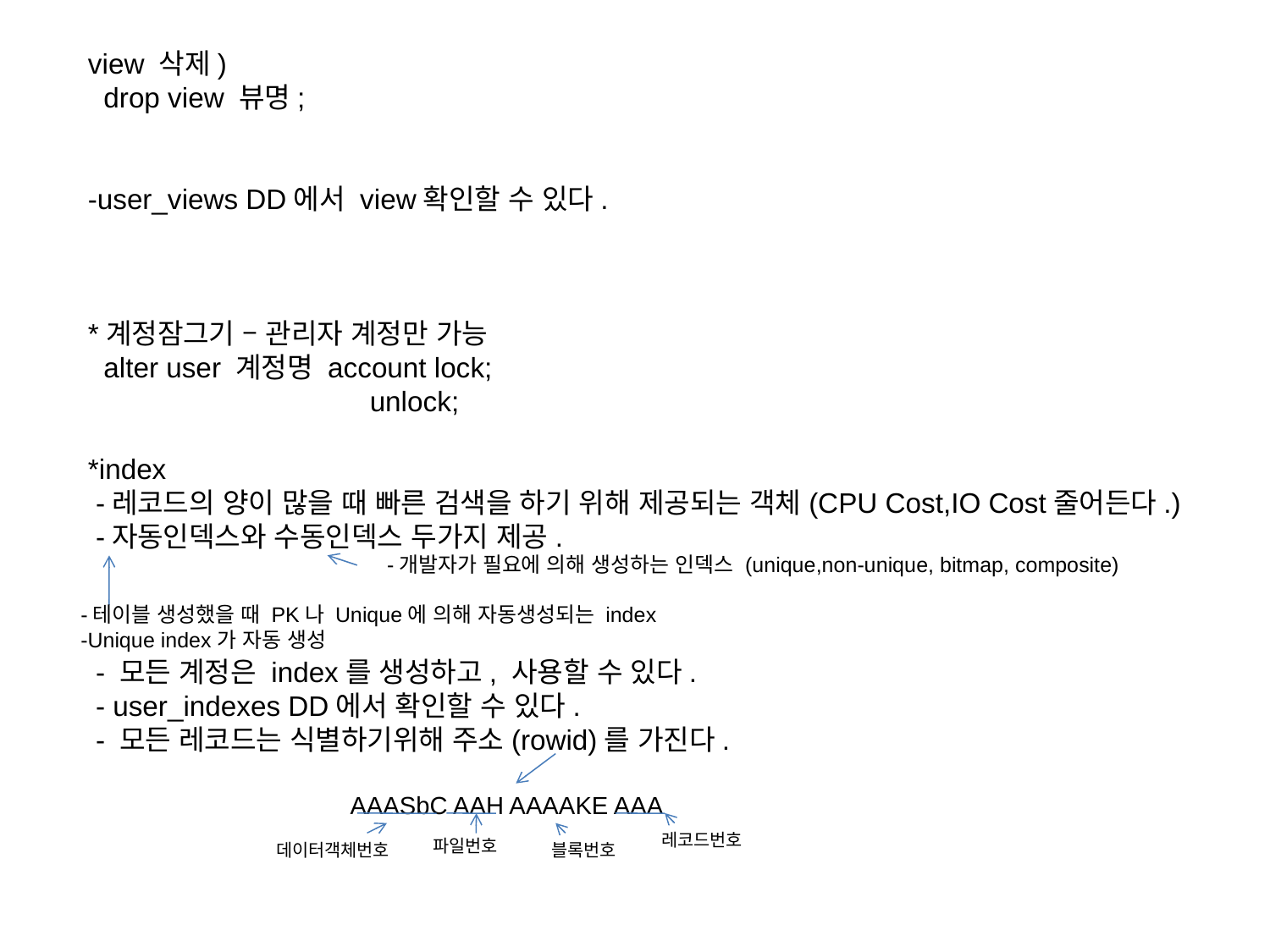

view 삭제)
  drop view 뷰명;

-user_views DD에서 view확인할 수 있다.

*계정잠그기 – 관리자 계정만 가능
  alter user 계정명 account lock;
                                    unlock;

*index
 -레코드의 양이 많을 때 빠른 검색을 하기 위해 제공되는 객체(CPU Cost,IO Cost줄어든다.)
 -자동인덱스와 수동인덱스 두가지 제공.

 - 모든 계정은 index를 생성하고, 사용할 수 있다.
 - user_indexes DD에서 확인할 수 있다.
 - 모든 레코드는 식별하기위해 주소(rowid)를 가진다.
-개발자가 필요에 의해 생성하는 인덱스 (unique,non-unique, bitmap, composite)
-테이블 생성했을 때 PK나 Unique에 의해 자동생성되는 index
-Unique index가 자동 생성
AAASbC AAH AAAAKE AAA

레코드번호
파일번호
데이터객체번호
블록번호